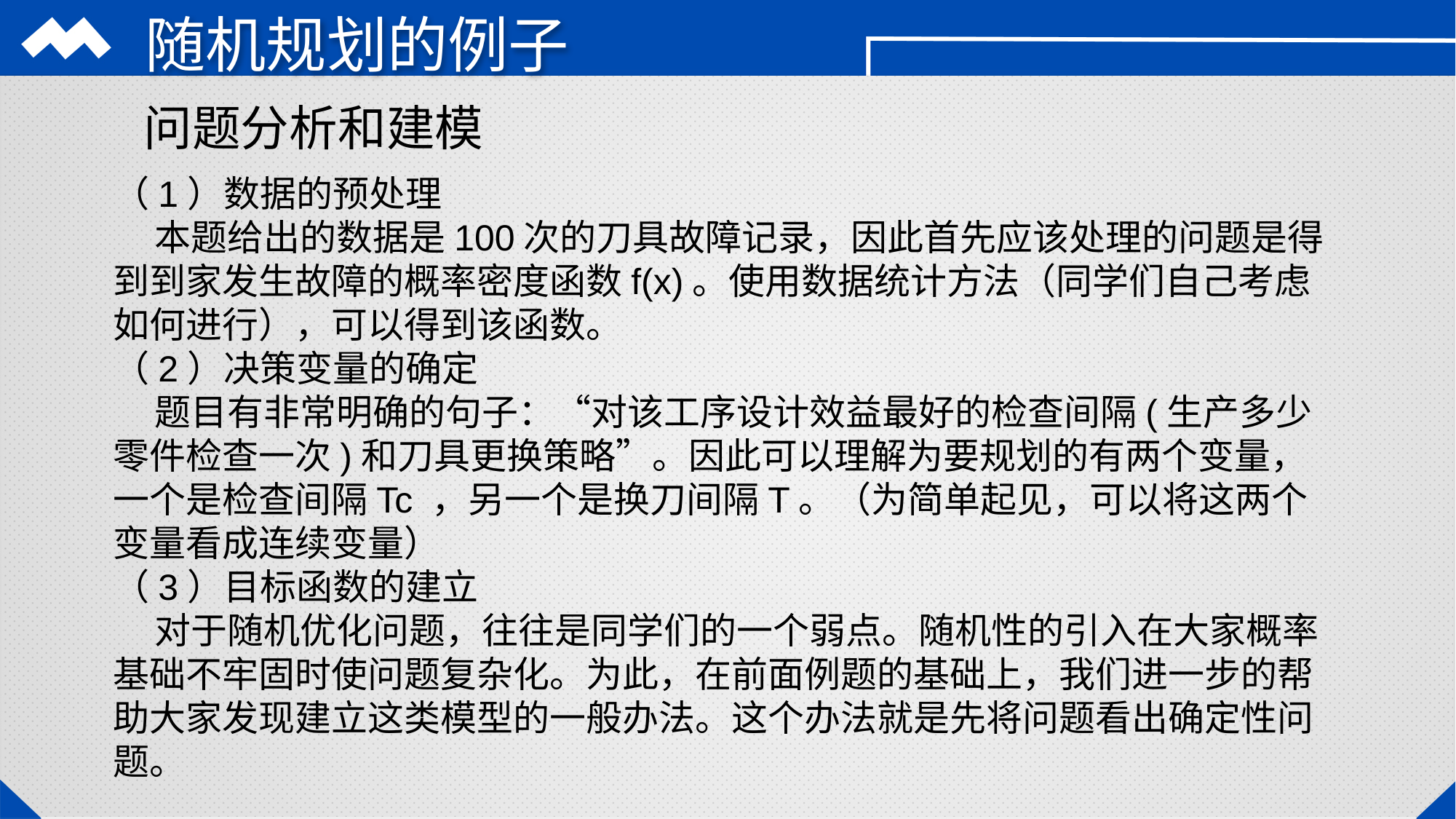

随机规划的例子
问题分析和建模
（1）数据的预处理
    本题给出的数据是100次的刀具故障记录，因此首先应该处理的问题是得到到家发生故障的概率密度函数f(x)。使用数据统计方法（同学们自己考虑如何进行），可以得到该函数。
（2）决策变量的确定
    题目有非常明确的句子：“对该工序设计效益最好的检查间隔(生产多少零件检查一次)和刀具更换策略”。因此可以理解为要规划的有两个变量，一个是检查间隔Tc ，另一个是换刀间隔T。（为简单起见，可以将这两个变量看成连续变量）
（3）目标函数的建立
    对于随机优化问题，往往是同学们的一个弱点。随机性的引入在大家概率基础不牢固时使问题复杂化。为此，在前面例题的基础上，我们进一步的帮助大家发现建立这类模型的一般办法。这个办法就是先将问题看出确定性问题。